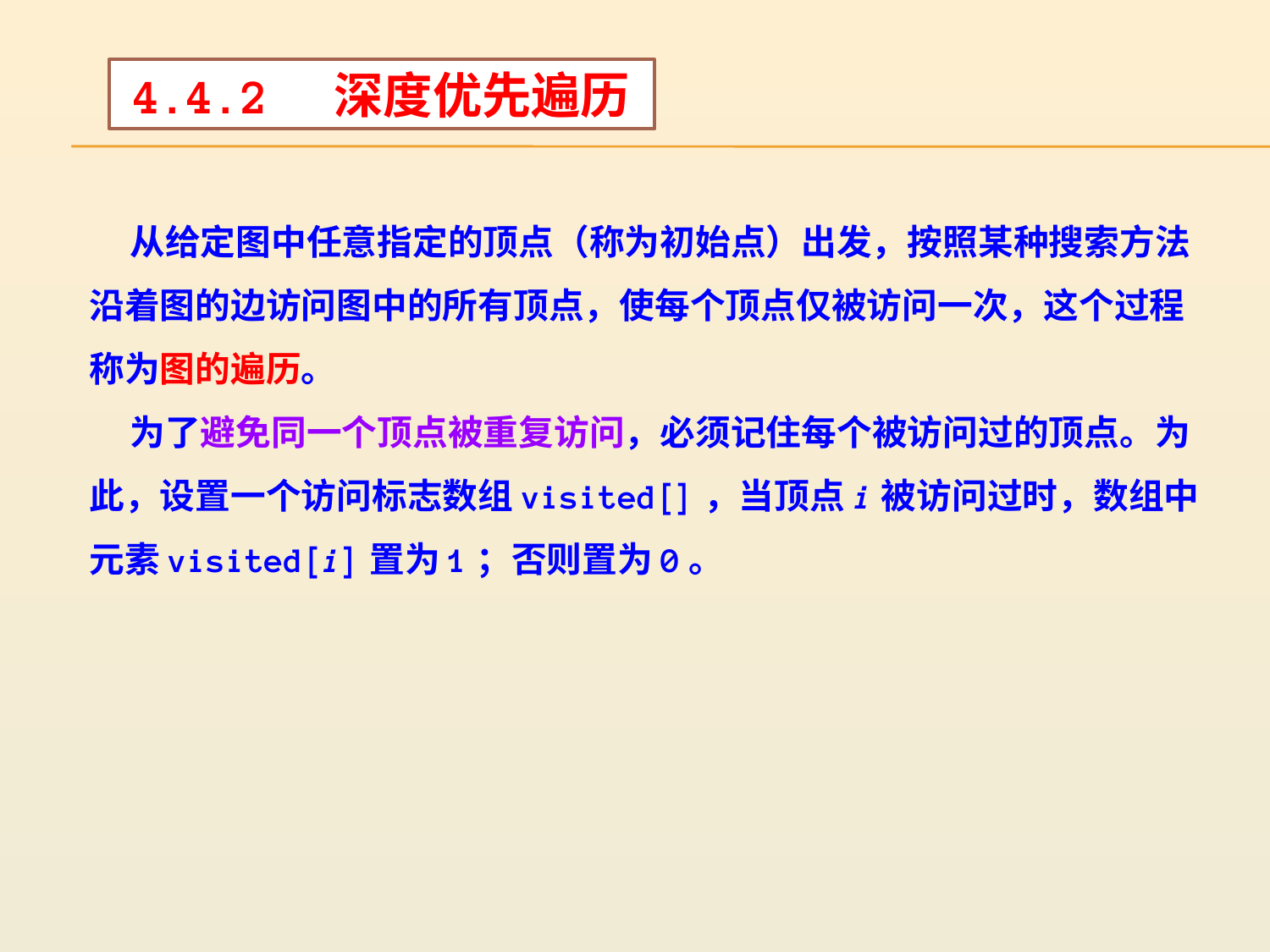

4.4.2  深度优先遍历
    从给定图中任意指定的顶点（称为初始点）出发，按照某种搜索方法沿着图的边访问图中的所有顶点，使每个顶点仅被访问一次，这个过程称为图的遍历。
    为了避免同一个顶点被重复访问，必须记住每个被访问过的顶点。为此，设置一个访问标志数组visited[]，当顶点i被访问过时，数组中元素visited[i]置为1；否则置为0。